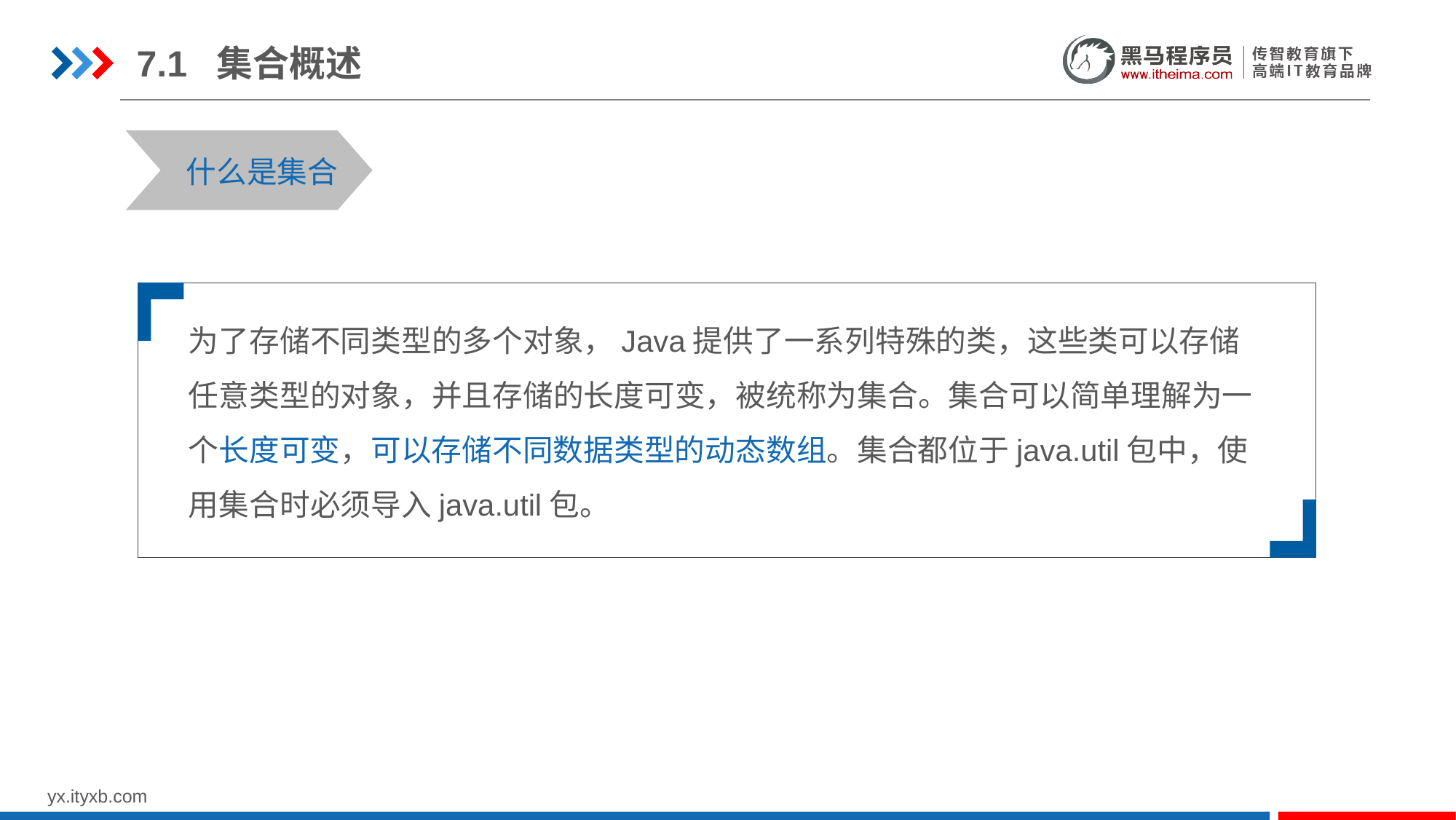

7.1  集合概述

什么是集合

为了存储不同类型的多个对象，Java提供了一系列特殊的类，这些类可以存储任意类型的对象，并且存储的长度可变，被统称为集合。集合可以简单理解为一个长度可变，可以存储不同数据类型的动态数组。集合都位于java.util包中，使用集合时必须导入java.util包。